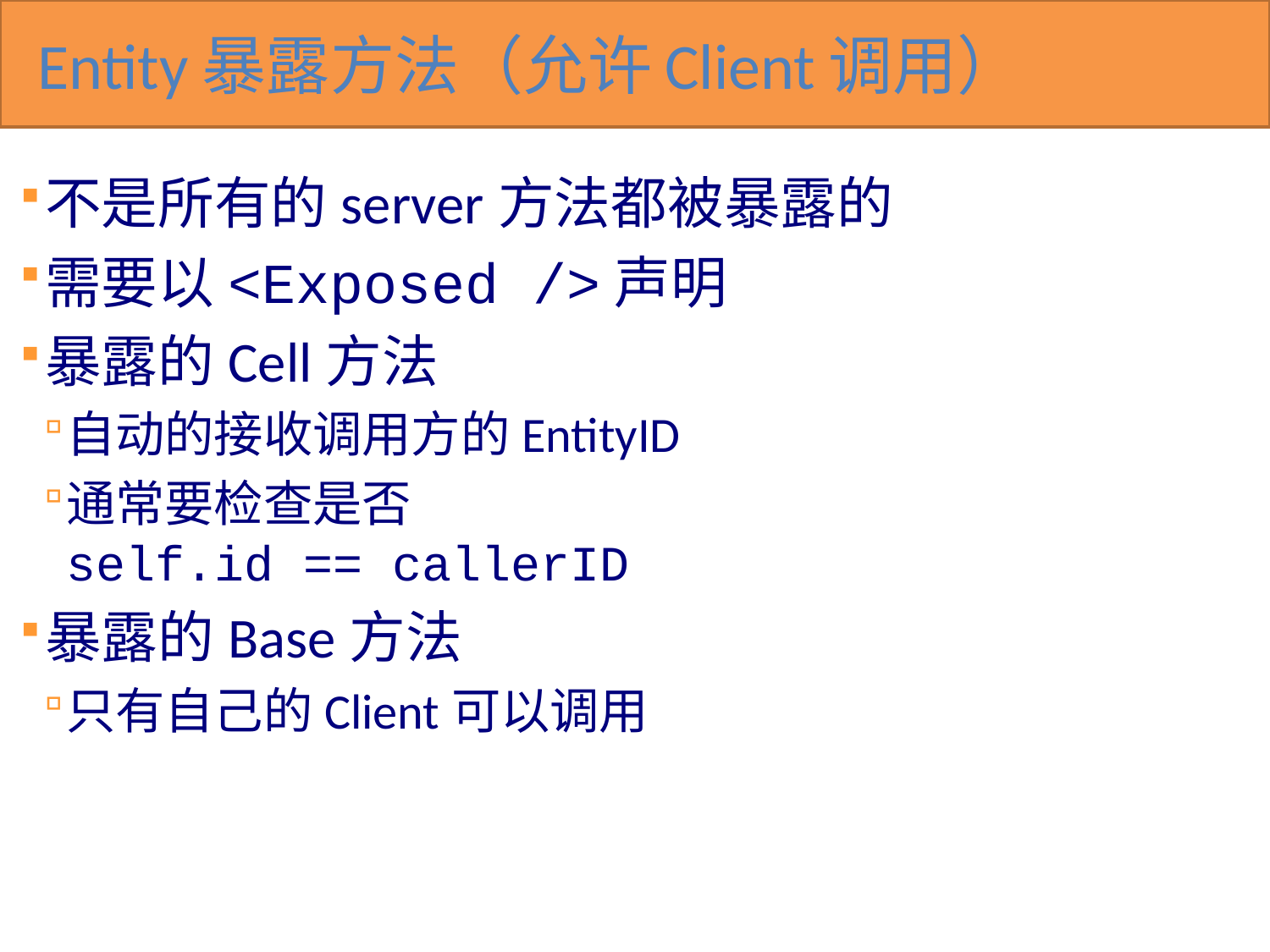

# Entity暴露方法（允许Client调用）
不是所有的server方法都被暴露的
需要以<Exposed />声明
暴露的Cell方法
自动的接收调用方的EntityID
通常要检查是否
self.id == callerID
暴露的Base方法
只有自己的Client可以调用